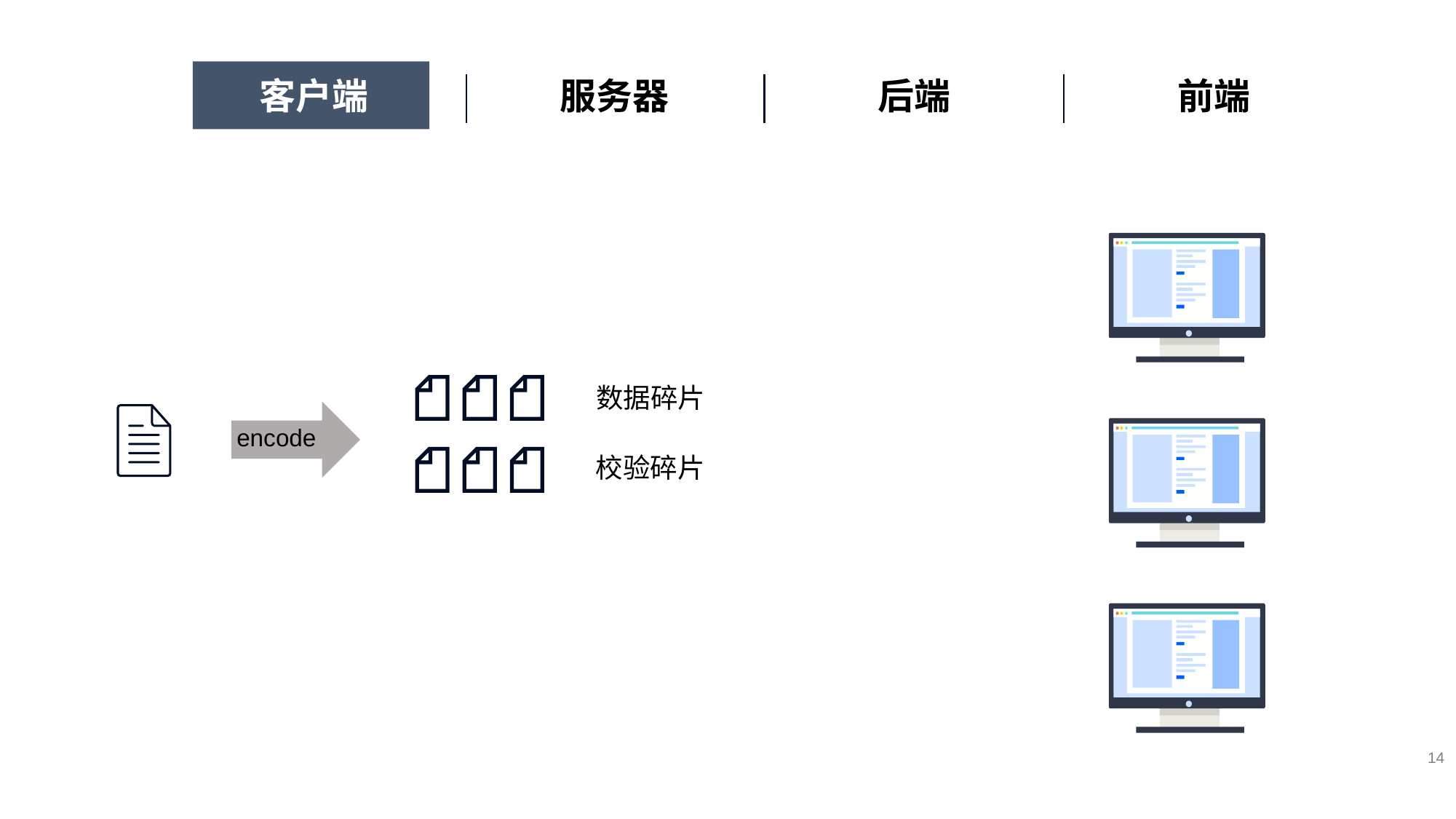

客户端
服务器
后端
前端

数据碎片

encode

校验碎片

14